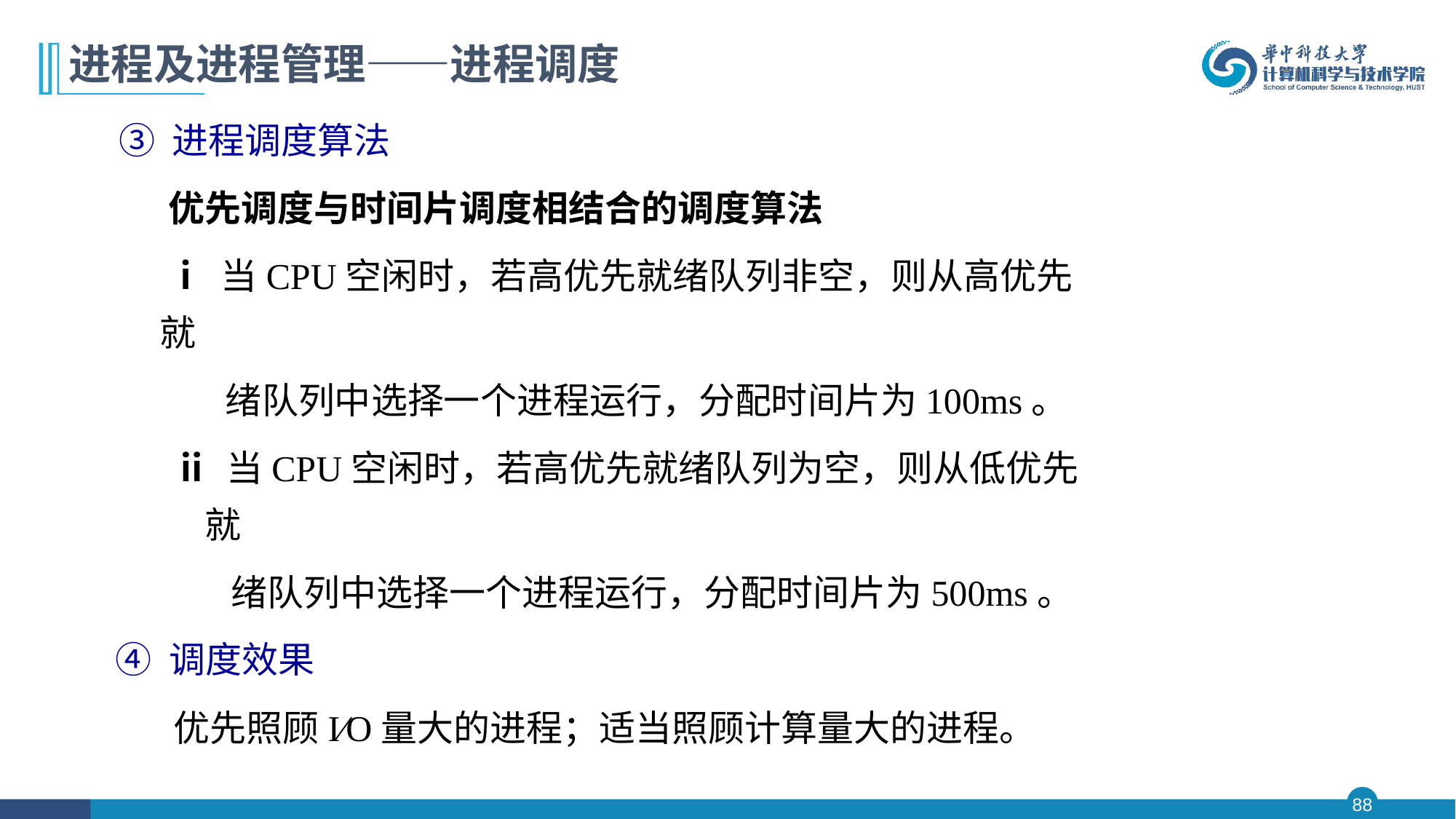

# 进程及进程管理——进程调度
③ 进程调度算法
     优先调度与时间片调度相结合的调度算法
      ⅰ 当CPU空闲时，若高优先就绪队列非空，则从高优先就
            绪队列中选择一个进程运行，分配时间片为100ms。
ⅱ 当CPU空闲时，若高优先就绪队列为空，则从低优先就
      绪队列中选择一个进程运行，分配时间片为500ms。
        ④ 调度效果
              优先照顾I∕O量大的进程；适当照顾计算量大的进程。